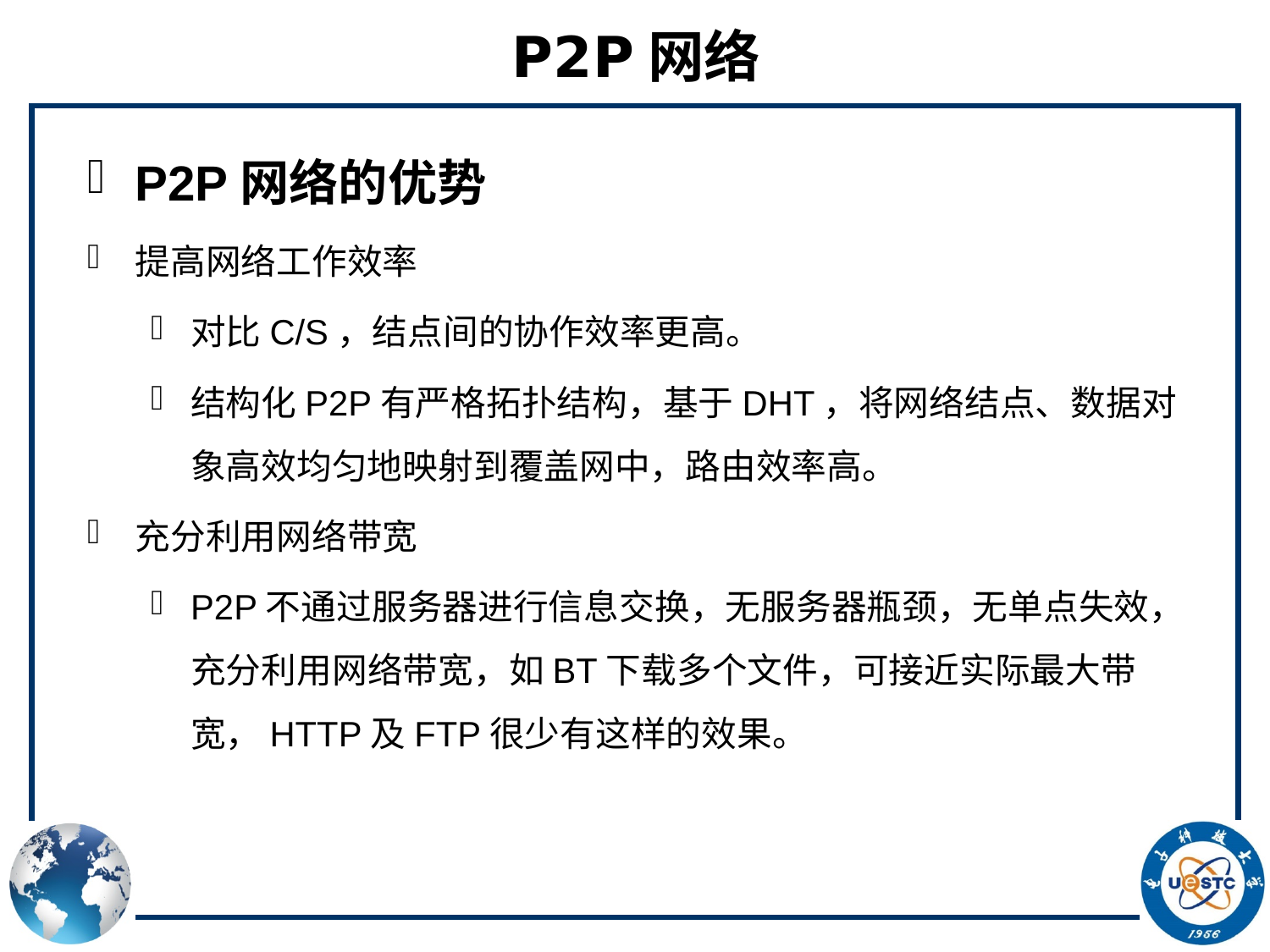

# P2P网络
P2P网络的优势
提高网络工作效率
对比C/S，结点间的协作效率更高。
结构化P2P有严格拓扑结构，基于DHT，将网络结点、数据对象高效均匀地映射到覆盖网中，路由效率高。
充分利用网络带宽
P2P不通过服务器进行信息交换，无服务器瓶颈，无单点失效，充分利用网络带宽，如BT下载多个文件，可接近实际最大带宽，HTTP及FTP很少有这样的效果。